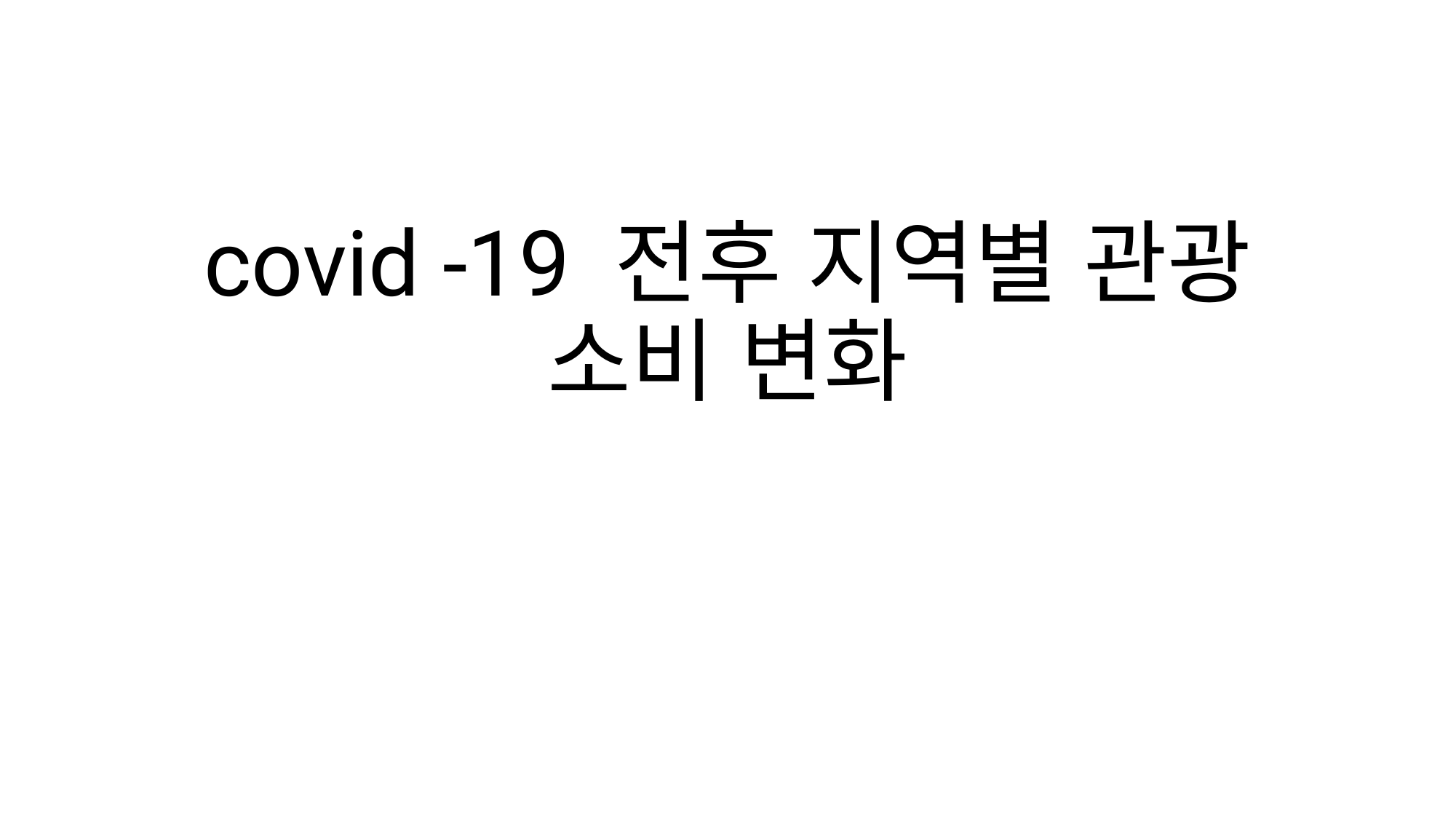

# covid -19 전후 지역별 관광 소비 변화